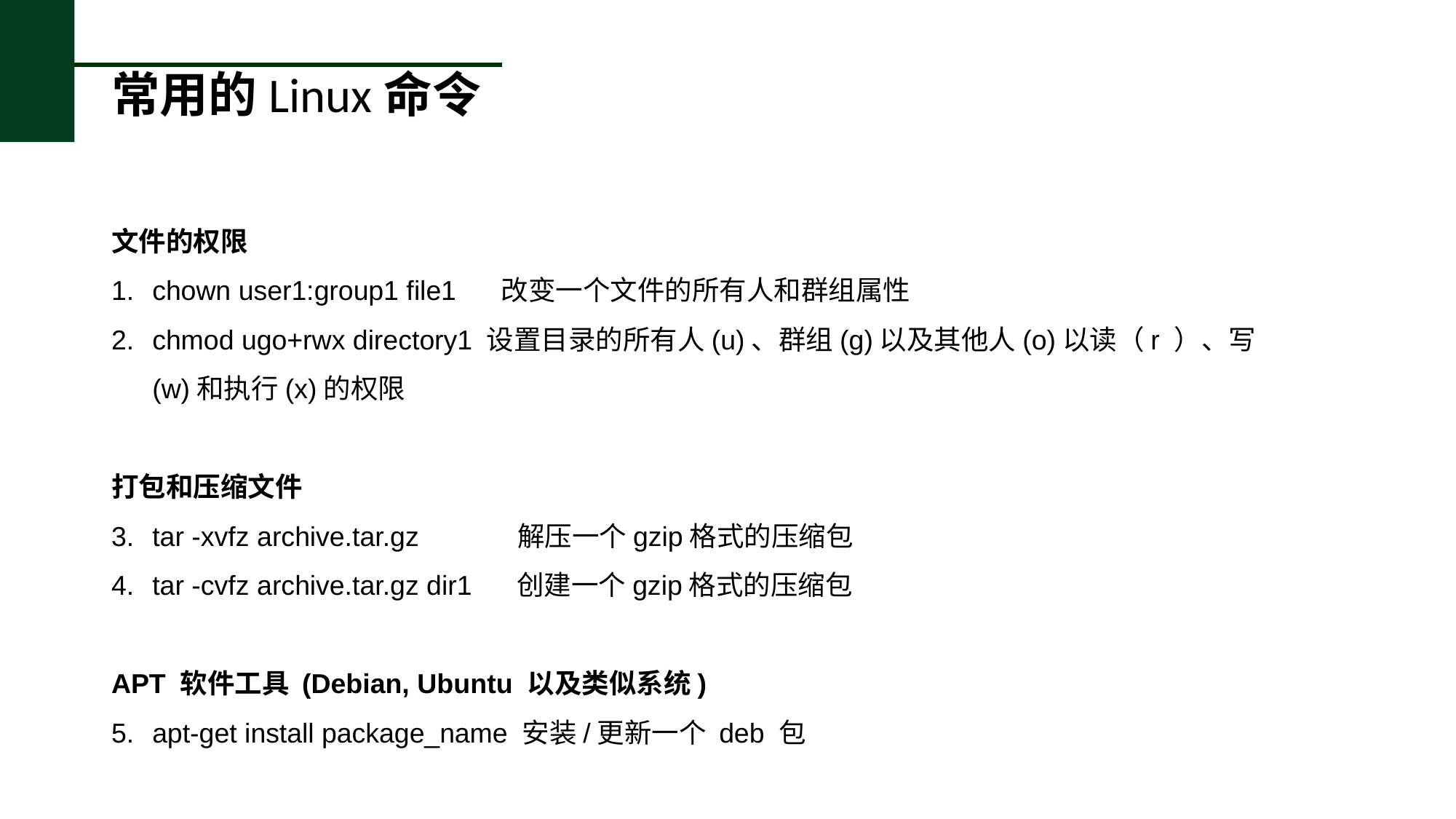

# 常用的Linux命令
文件的权限
chown user1:group1 file1     改变一个文件的所有人和群组属性
chmod ugo+rwx directory1 设置目录的所有人(u)、群组(g)以及其他人(o)以读（r ）、写(w)和执行(x)的权限

打包和压缩文件
tar -xvfz archive.tar.gz            解压一个gzip格式的压缩包
tar -cvfz archive.tar.gz dir1     创建一个gzip格式的压缩包

APT 软件工具 (Debian, Ubuntu 以及类似系统)
apt-get install package_name 安装/更新一个 deb 包